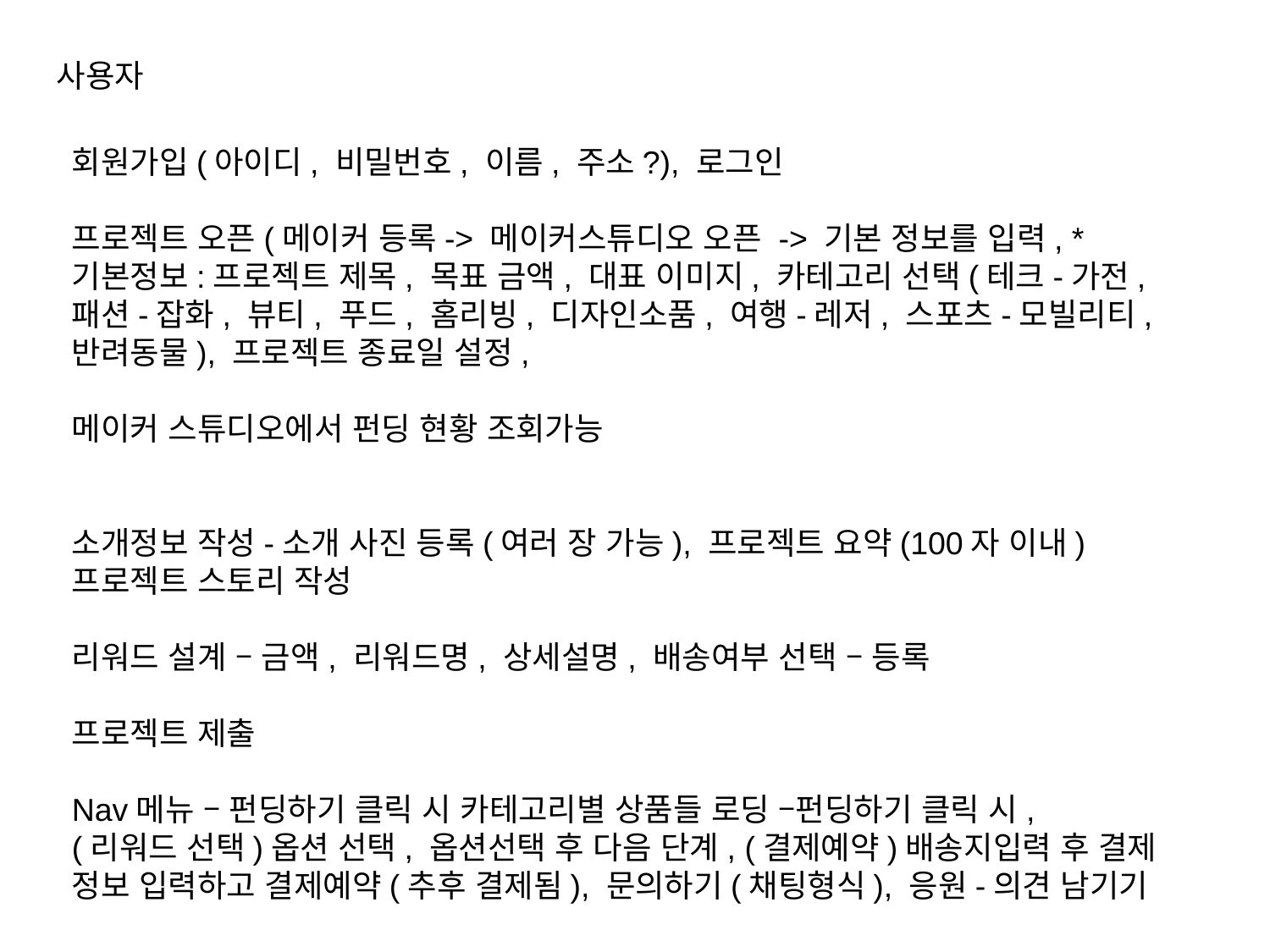

사용자
회원가입(아이디, 비밀번호, 이름, 주소?), 로그인

프로젝트 오픈(메이커 등록-> 메이커스튜디오 오픈 -> 기본 정보를 입력, *기본정보:프로젝트 제목, 목표 금액, 대표 이미지, 카테고리 선택(테크-가전, 패션-잡화, 뷰티, 푸드, 홈리빙, 디자인소품, 여행-레저, 스포츠-모빌리티, 반려동물), 프로젝트 종료일 설정,

메이커 스튜디오에서 펀딩 현황 조회가능

소개정보 작성-소개 사진 등록(여러 장 가능), 프로젝트 요약(100자 이내)
프로젝트 스토리 작성

리워드 설계 – 금액, 리워드명, 상세설명, 배송여부 선택 – 등록

프로젝트 제출

Nav메뉴 – 펀딩하기 클릭 시 카테고리별 상품들 로딩 –펀딩하기 클릭 시,
(리워드 선택)옵션 선택, 옵션선택 후 다음 단계, (결제예약)배송지입력 후 결제 정보 입력하고 결제예약(추후 결제됨), 문의하기(채팅형식), 응원-의견 남기기